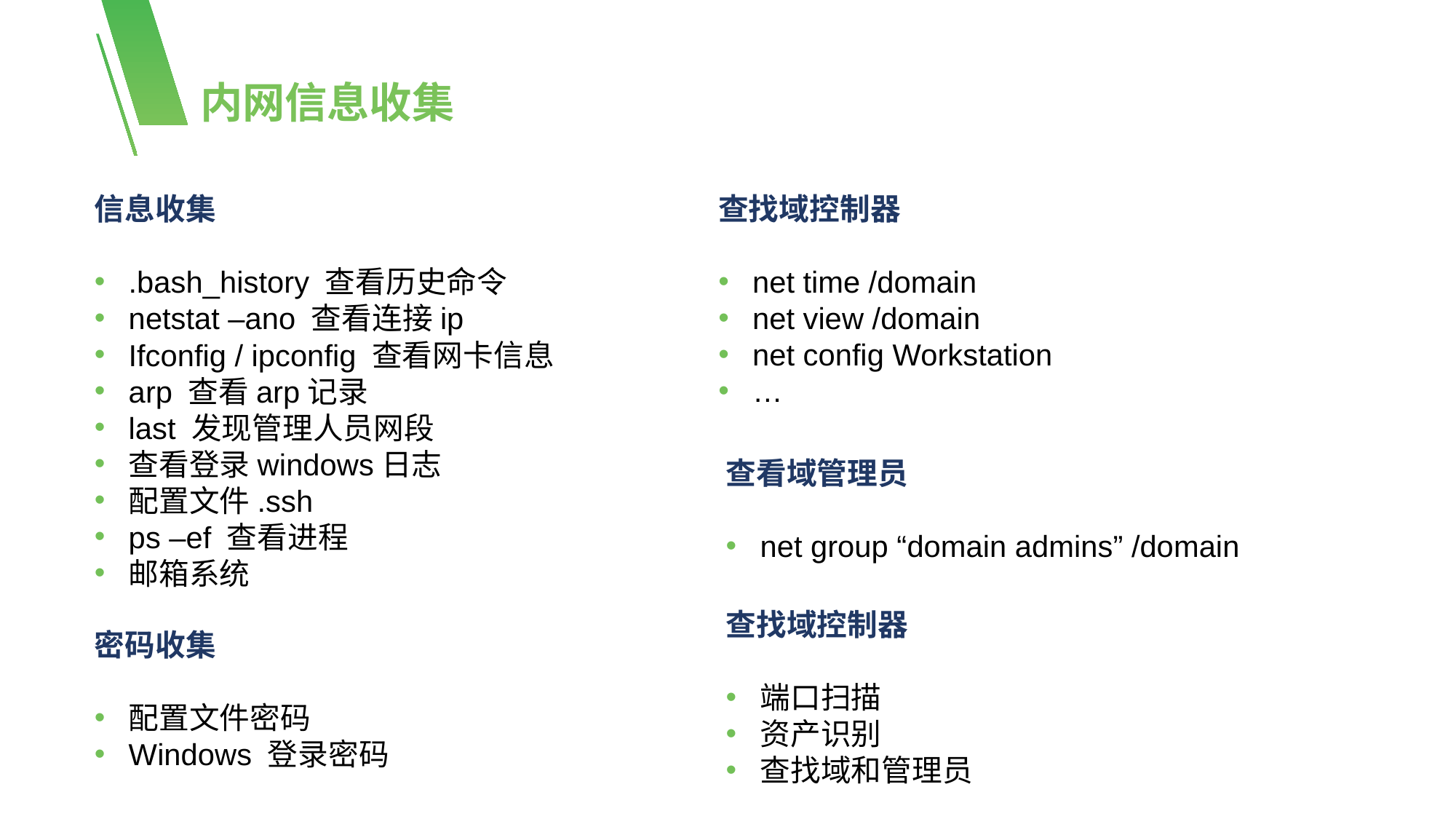

内网信息收集
查找域控制器

net time /domain
net view /domain
net config Workstation
…
信息收集

.bash_history 查看历史命令
netstat –ano 查看连接ip
Ifconfig / ipconfig 查看网卡信息
arp 查看arp记录
last 发现管理人员网段
查看登录windows日志
配置文件.ssh
ps –ef 查看进程
邮箱系统
查看域管理员

net group “domain admins” /domain
查找域控制器

端口扫描
资产识别
查找域和管理员

密码收集

配置文件密码
Windows 登录密码